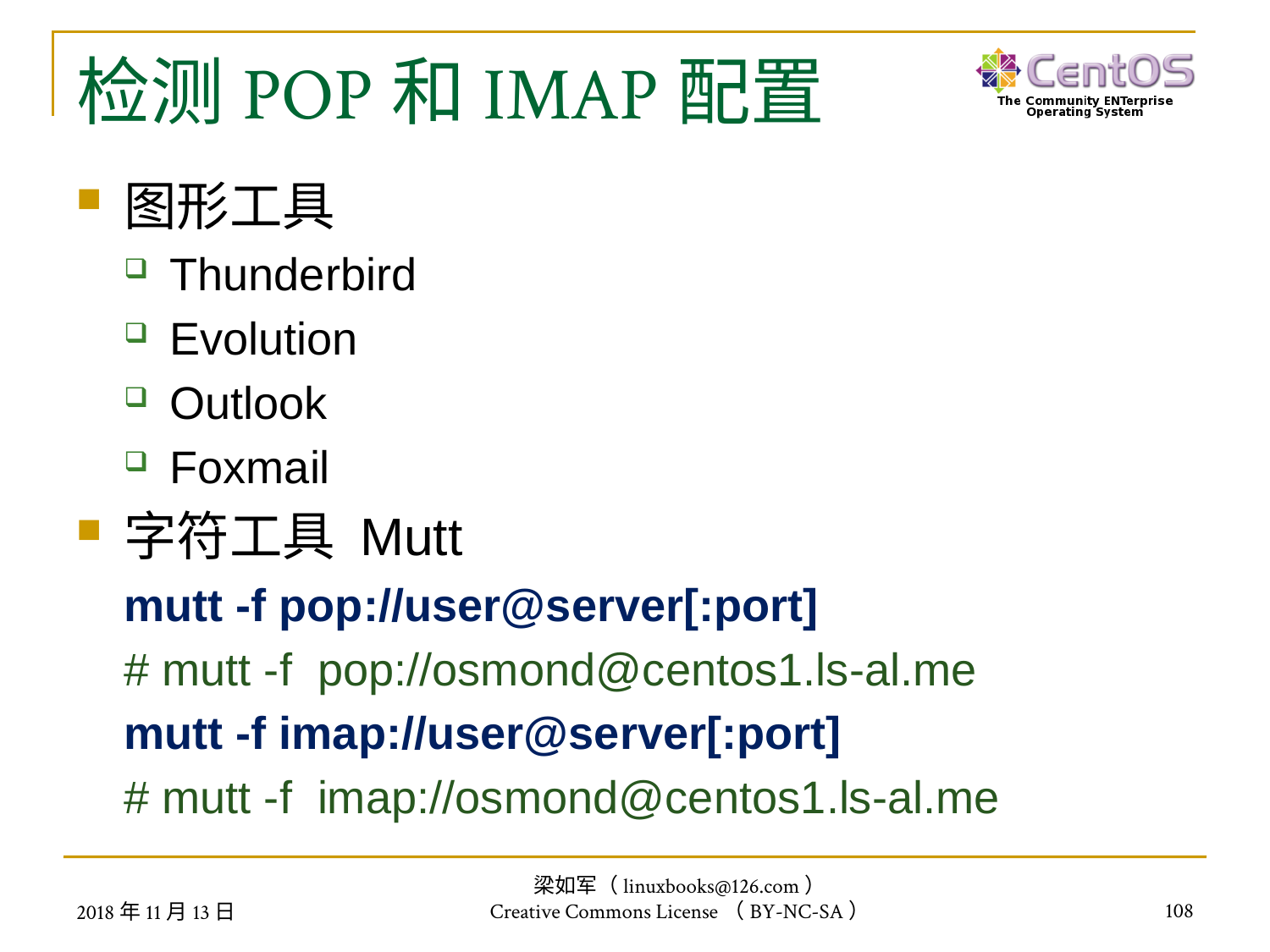

# 检测POP和IMAP配置
图形工具
Thunderbird
Evolution
Outlook
Foxmail
字符工具 Mutt
mutt -f pop://user@server[:port]
# mutt -f  pop://osmond@centos1.ls-al.me
mutt -f imap://user@server[:port]
# mutt -f  imap://osmond@centos1.ls-al.me
梁如军（linuxbooks@126.com）
Creative Commons License（BY-NC-SA）
2018年11月13日
108